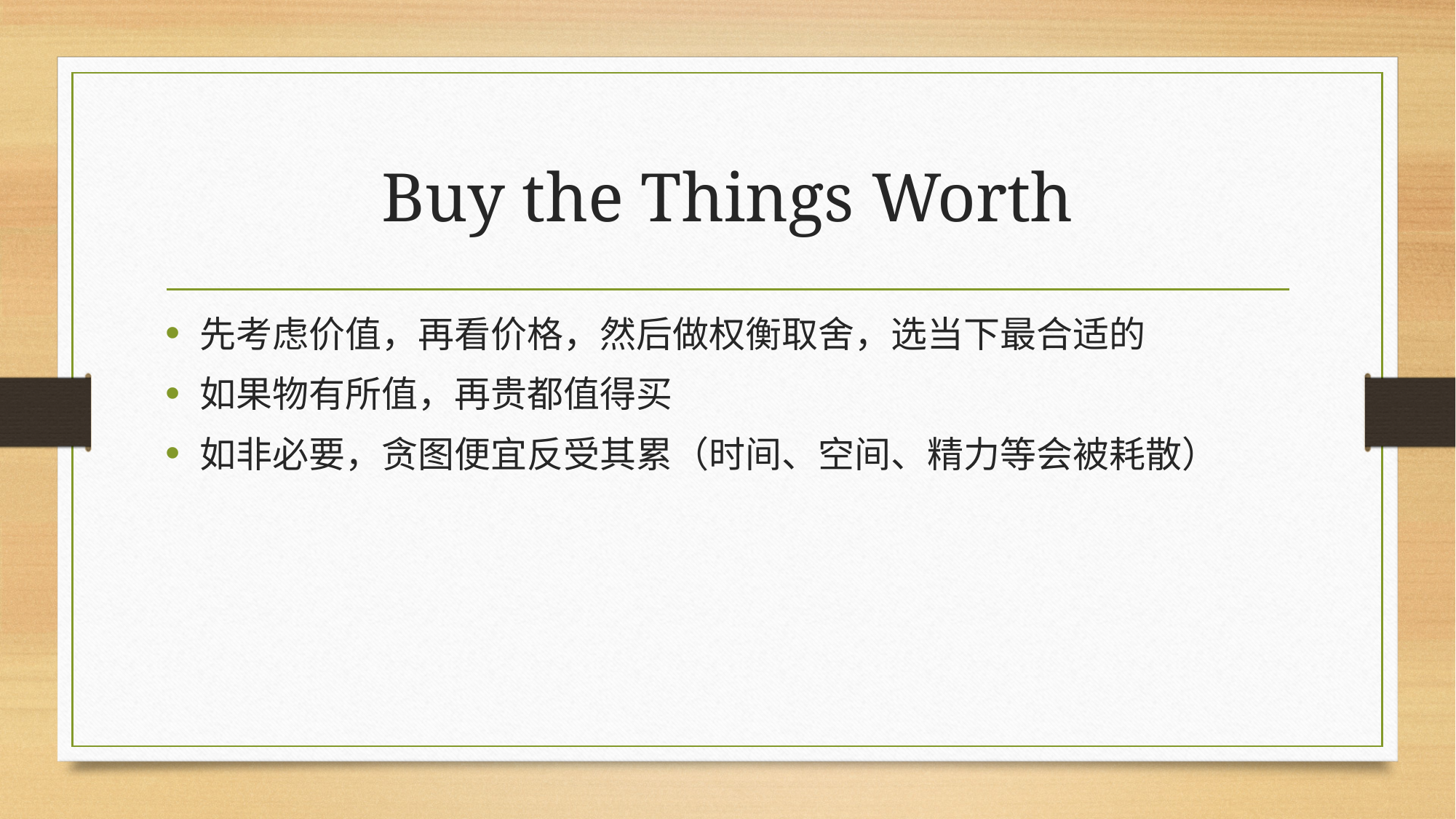

# Buy the Things Worth
先考虑价值，再看价格，然后做权衡取舍，选当下最合适的
如果物有所值，再贵都值得买
如非必要，贪图便宜反受其累（时间、空间、精力等会被耗散）